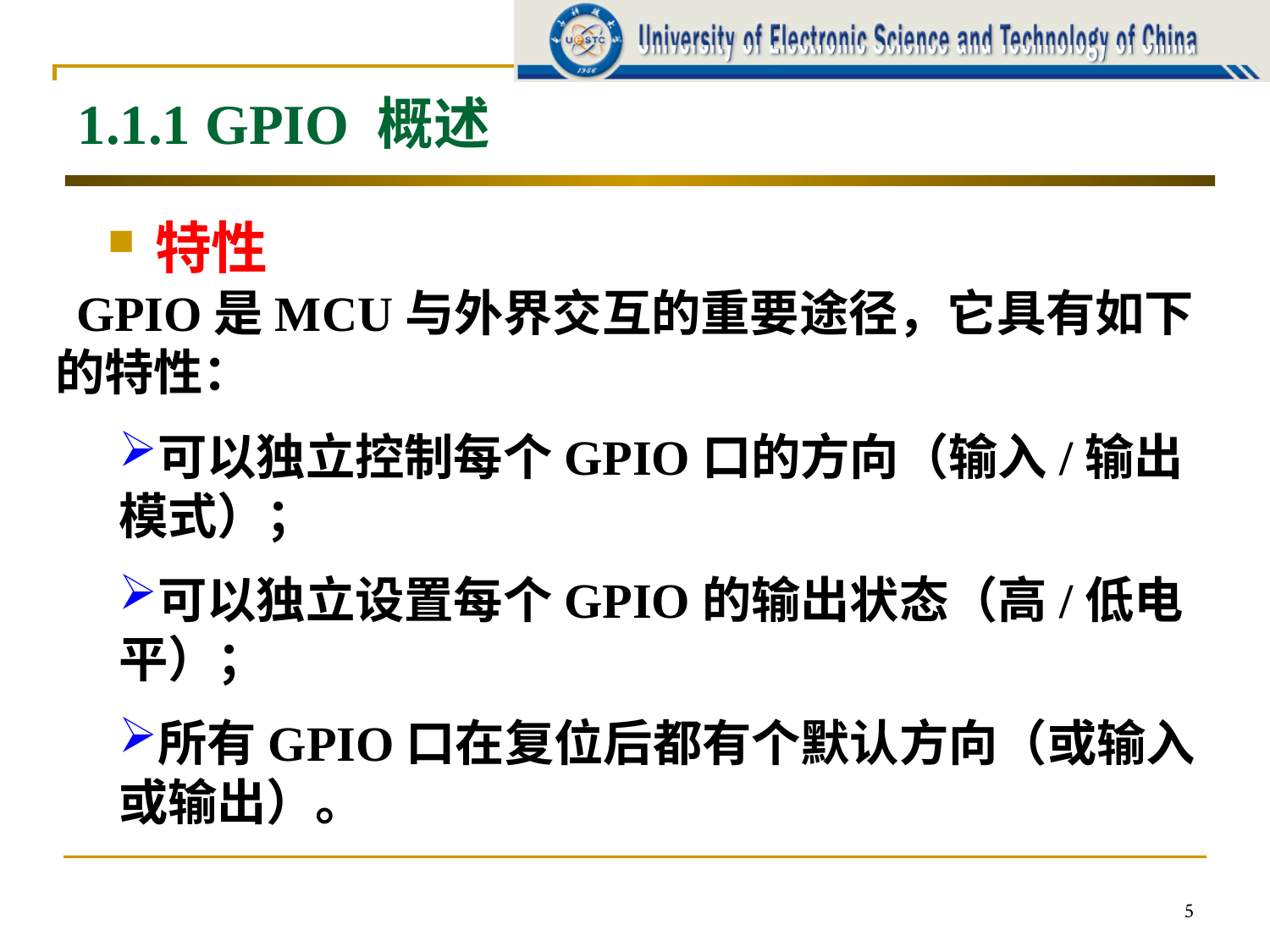

1.1.1 GPIO 概述
# 特性
  GPIO是MCU与外界交互的重要途径，它具有如下的特性：
可以独立控制每个GPIO口的方向（输入/输出模式）；
可以独立设置每个GPIO的输出状态（高/低电平）；
所有GPIO口在复位后都有个默认方向（或输入或输出）。
5